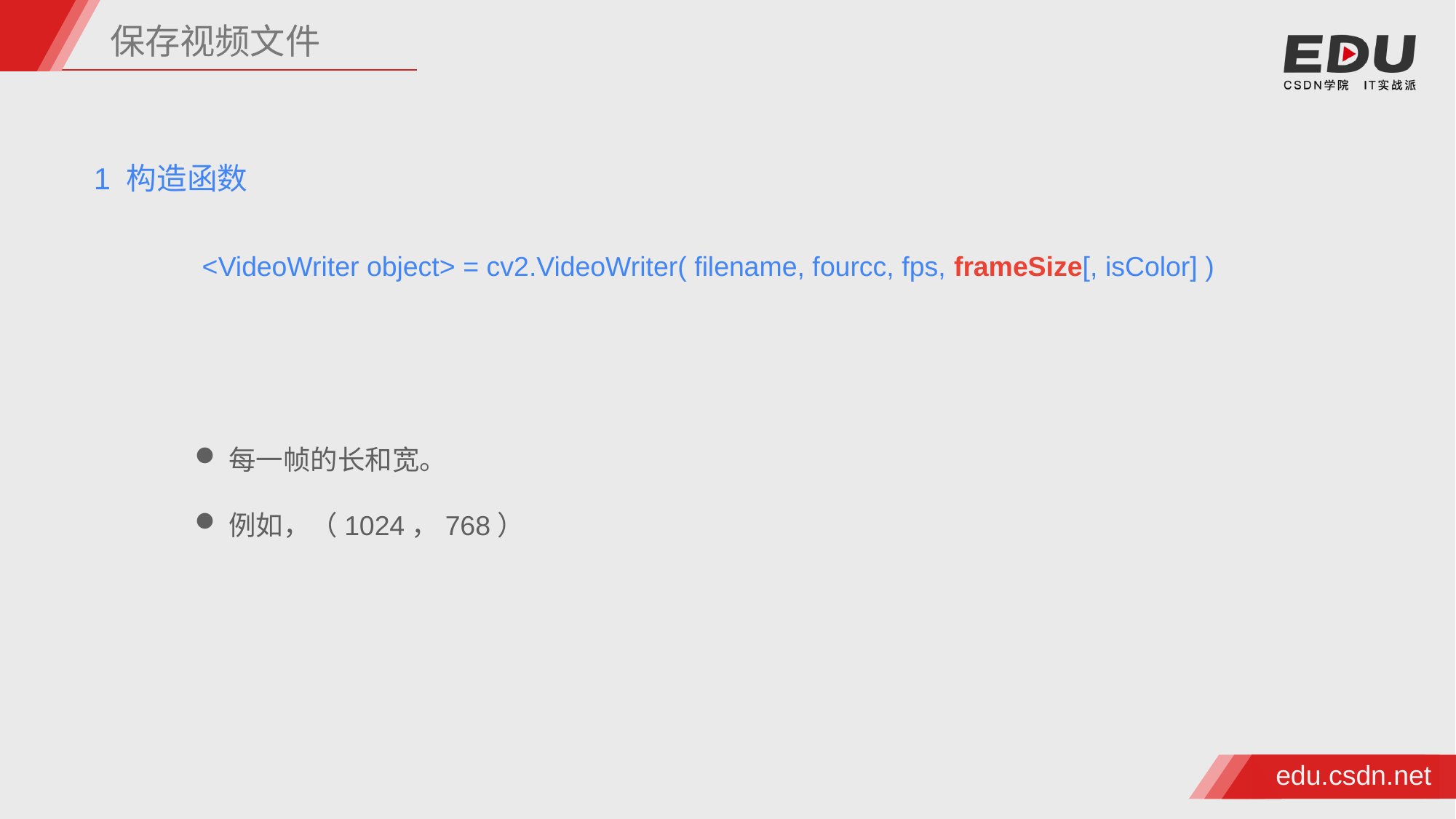

保存视频文件
1 构造函数
<VideoWriter object> = cv2.VideoWriter( filename, fourcc, fps, frameSize[, isColor] )
每一帧的长和宽。
例如，（1024，768）